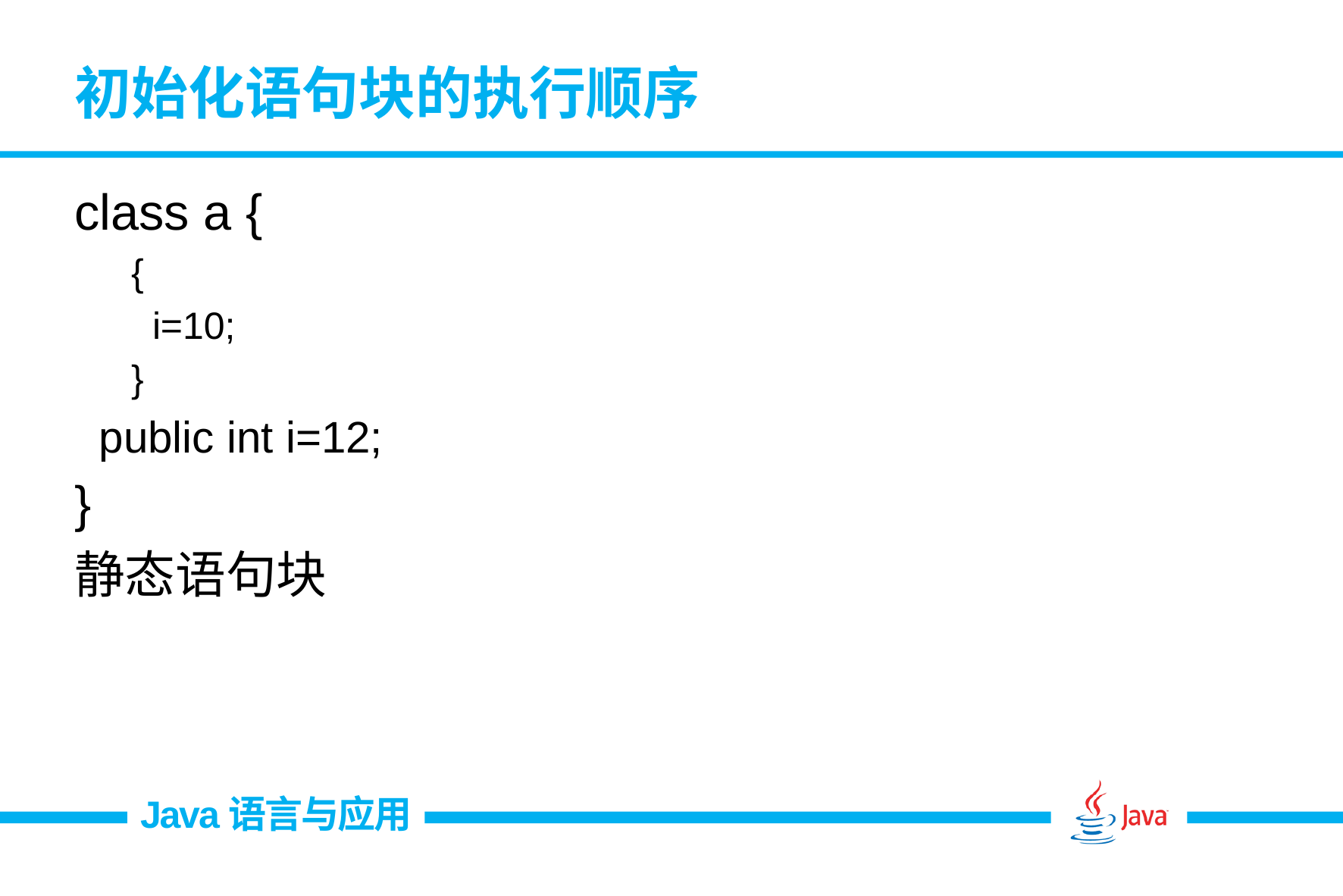

# 初始化语句块的执行顺序
class a {
{
  i=10;
}
  public int i=12;
}
静态语句块